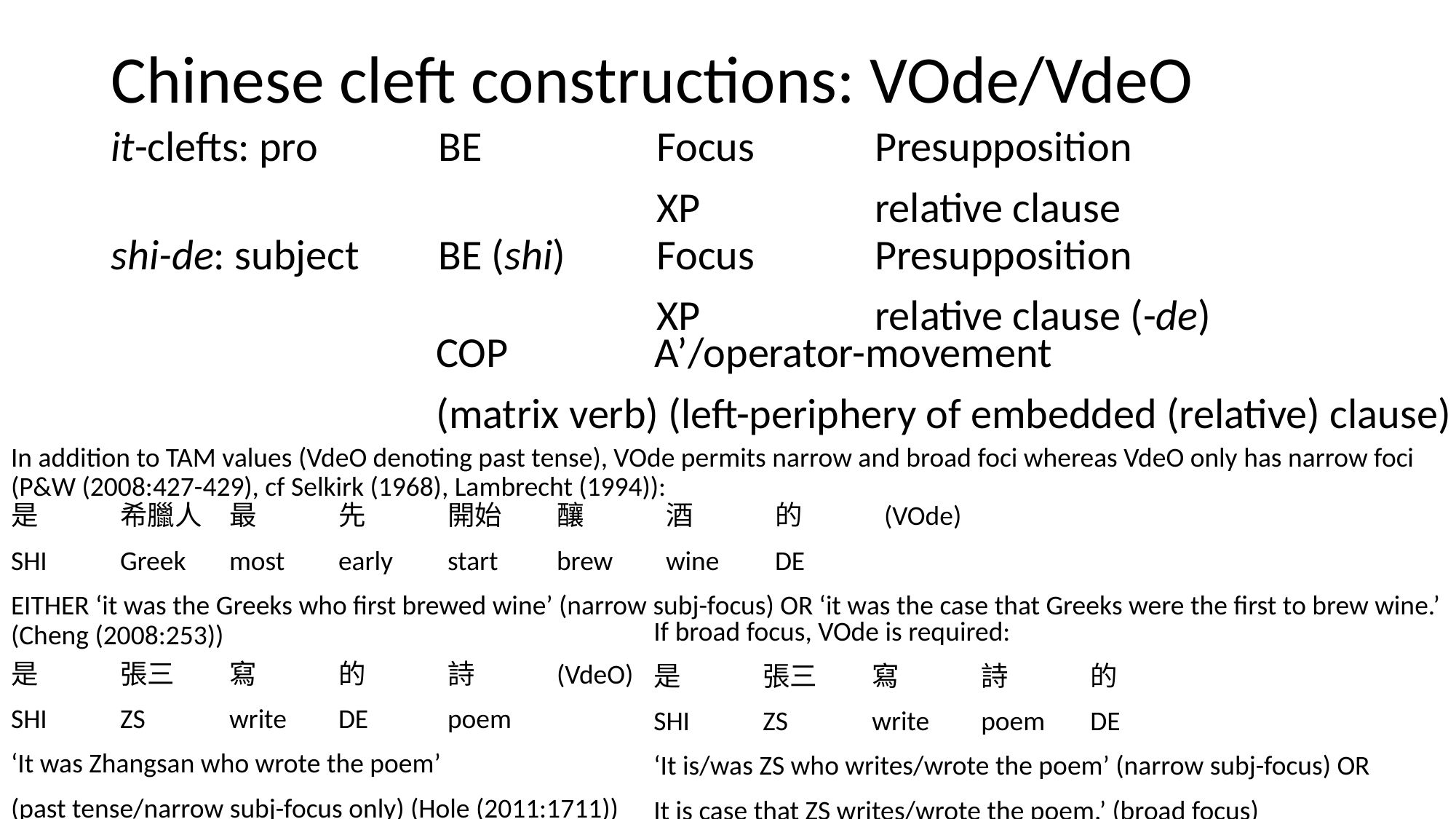

# Chinese cleft constructions: VOde/VdeO
it-clefts: pro		BE		Focus		Presupposition
					XP		relative clause
shi-de: subject	BE (shi)	Focus		Presupposition
					XP		relative clause (-de)
COP 		A’/operator-movement
(matrix verb) (left-periphery of embedded (relative) clause)
In addition to TAM values (VdeO denoting past tense), VOde permits narrow and broad foci whereas VdeO only has narrow foci (P&W (2008:427-429), cf Selkirk (1968), Lambrecht (1994)):
是	希臘人	最	先	開始	釀	酒	的	(VOde)
SHI	Greek	most	early	start	brew	wine	DE
EITHER ‘it was the Greeks who first brewed wine’ (narrow subj-focus) OR ‘it was the case that Greeks were the first to brew wine.’ (Cheng (2008:253))
If broad focus, VOde is required:
是	張三	寫	詩	的
SHI	ZS	write	poem	DE
‘It is/was ZS who writes/wrote the poem’ (narrow subj-focus) OR
It is case that ZS writes/wrote the poem.’ (broad focus)
是	張三	寫	的	詩	(VdeO)
SHI	ZS	write	DE	poem
‘It was Zhangsan who wrote the poem’
(past tense/narrow subj-focus only) (Hole (2011:1711))